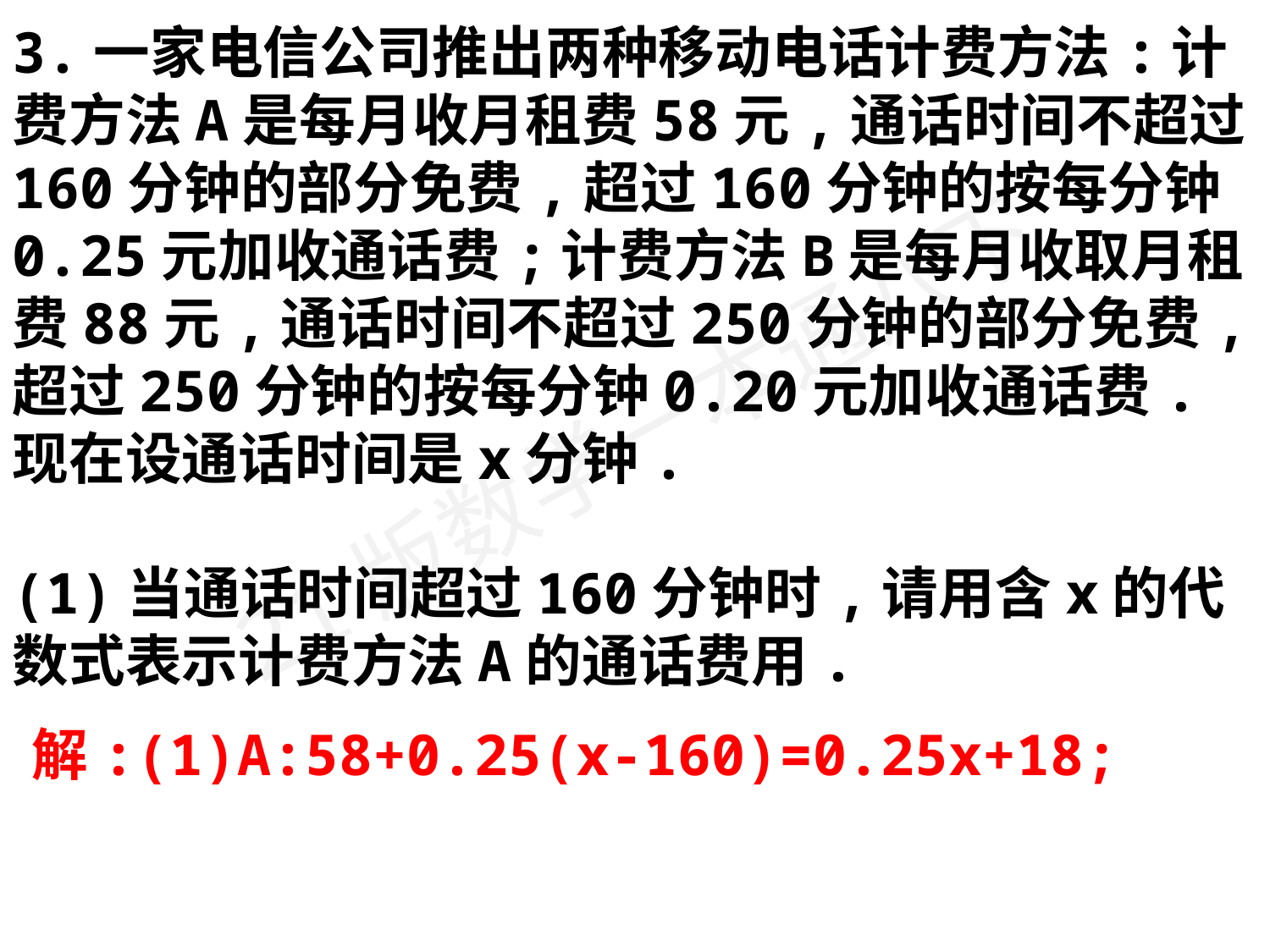

3.一家电信公司推出两种移动电话计费方法:计费方法A是每月收月租费58元,通话时间不超过160分钟的部分免费,超过160分钟的按每分钟0.25元加收通话费;计费方法B是每月收取月租费88元,通话时间不超过250分钟的部分免费,超过250分钟的按每分钟0.20元加收通话费.现在设通话时间是x分钟.

(1)当通话时间超过160分钟时,请用含x的代数式表示计费方法A的通话费用.
解:(1)A:58+0.25(x-160)=0.25x+18;